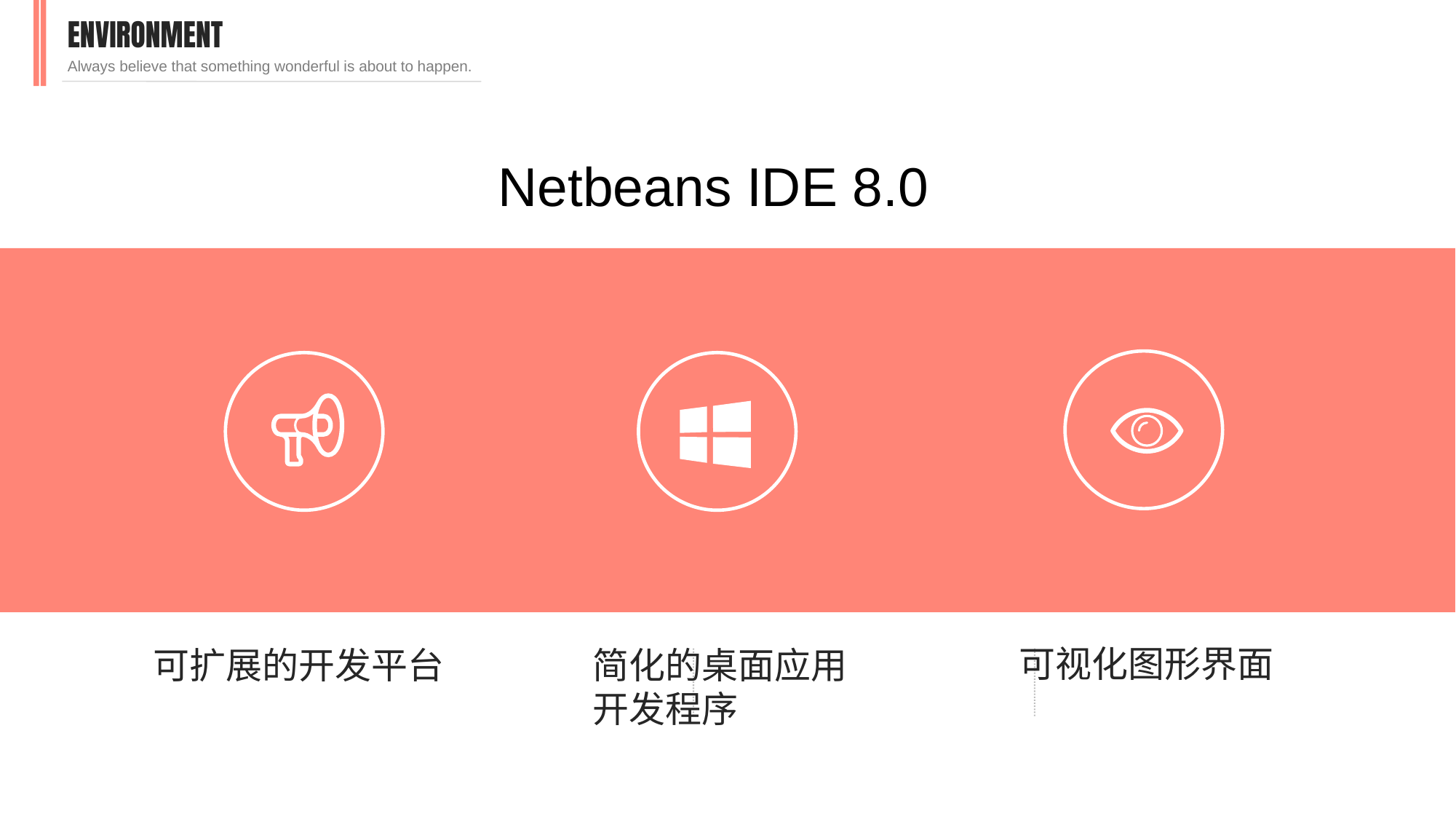

ENVIRONMENT
Always believe that something wonderful is about to happen.

Netbeans IDE 8.0

可视化图形界面

可扩展的开发平台

简化的桌面应用开发程序